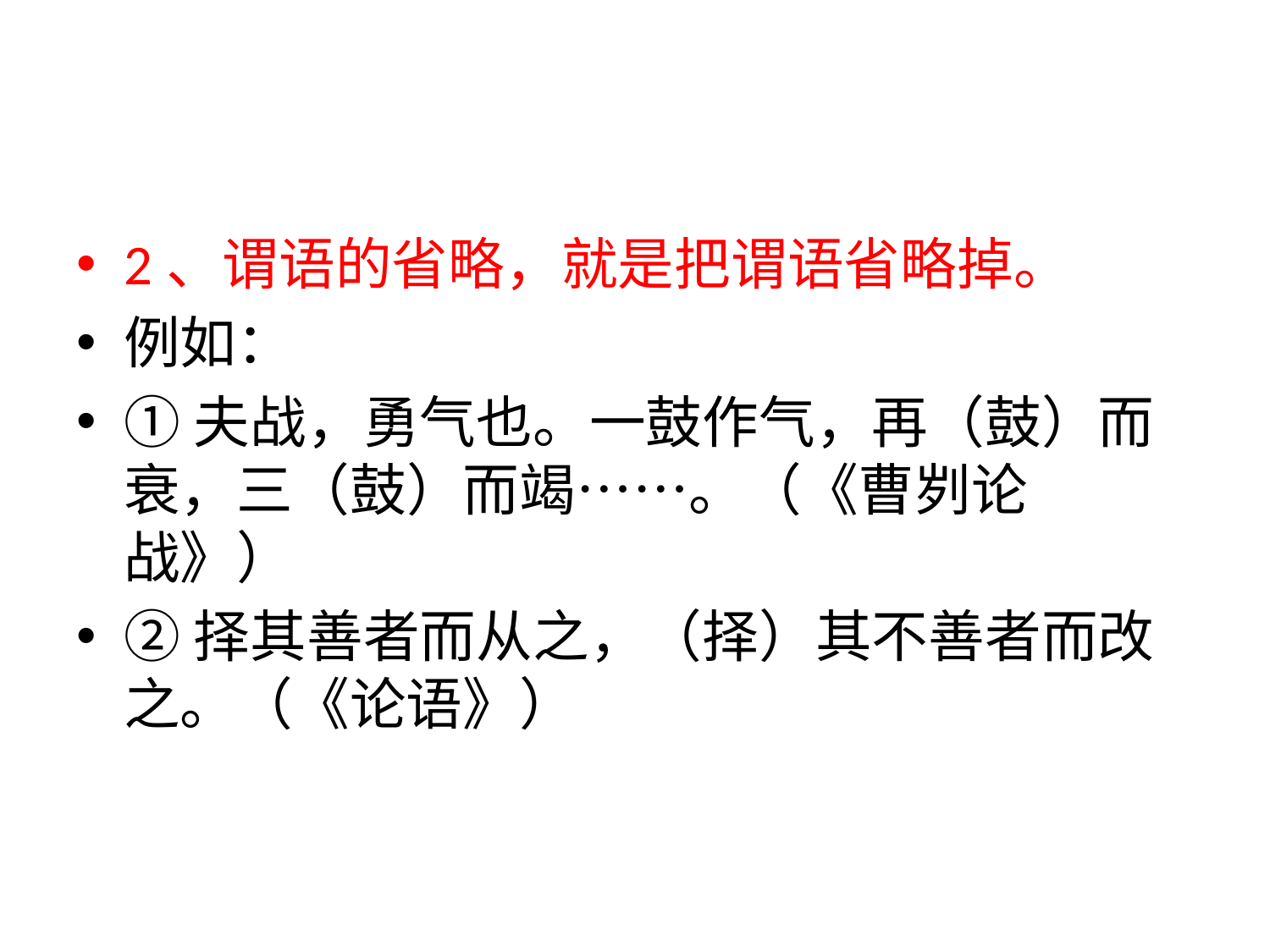

#
2、谓语的省略，就是把谓语省略掉。
例如：
①夫战，勇气也。一鼓作气，再（鼓）而衰，三（鼓）而竭……。（《曹刿论战》）
②择其善者而从之，（择）其不善者而改之。（《论语》）